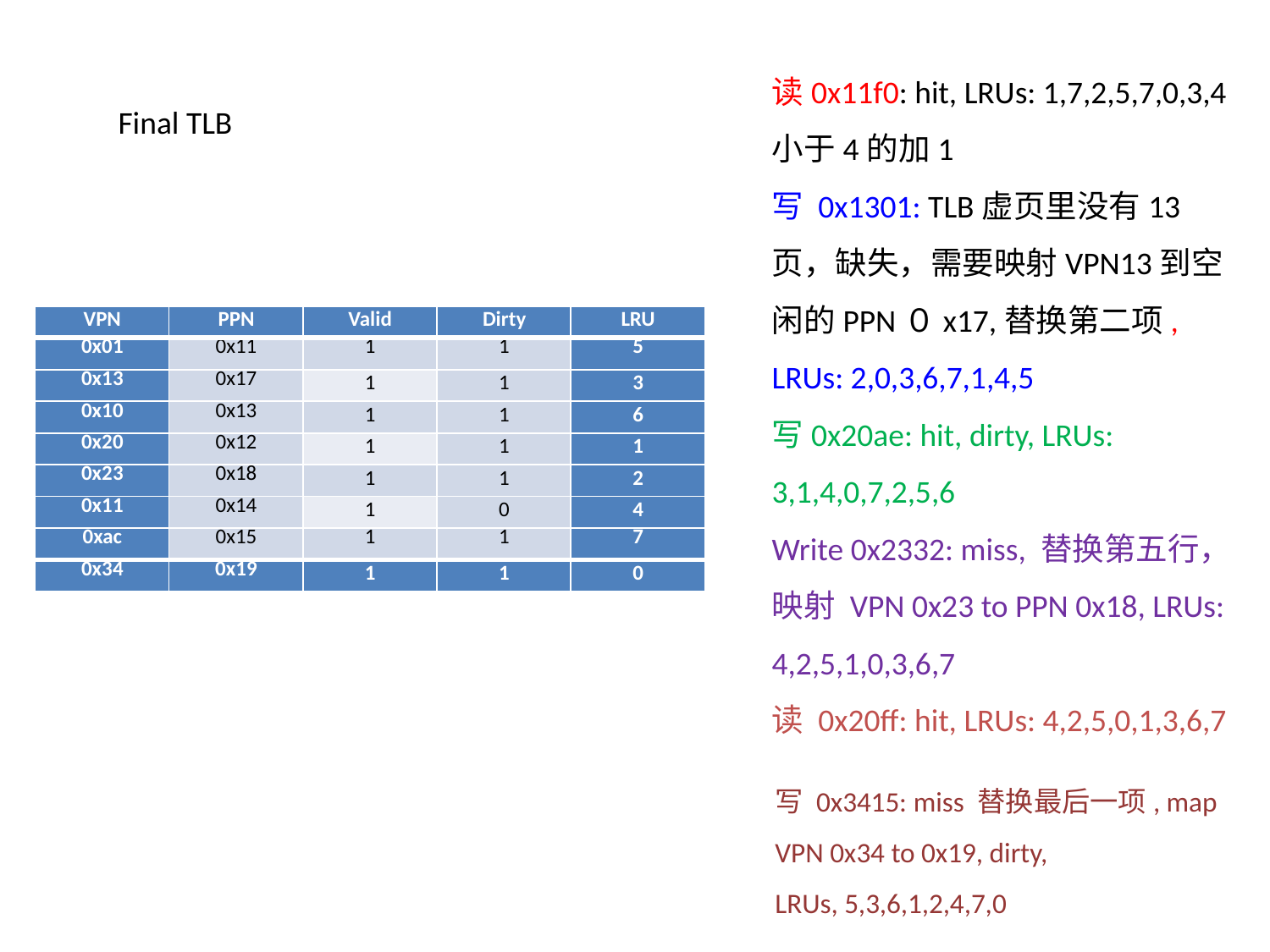

读0x11f0: hit, LRUs: 1,7,2,5,7,0,3,4小于4的加1
写 0x1301: TLB虚页里没有13页，缺失，需要映射VPN13到空闲的PPN０x17,替换第二项, LRUs: 2,0,3,6,7,1,4,5
写0x20ae: hit, dirty, LRUs: 3,1,4,0,7,2,5,6
Write 0x2332: miss, 替换第五行，映射 VPN 0x23 to PPN 0x18, LRUs: 4,2,5,1,0,3,6,7
读 0x20ff: hit, LRUs: 4,2,5,0,1,3,6,7
Final TLB
| VPN | PPN | Valid | Dirty | LRU |
| --- | --- | --- | --- | --- |
| 0x01 | 0x11 | 1 | 1 | 5 |
| 0x13 | 0x17 | 1 | 1 | 3 |
| 0x10 | 0x13 | 1 | 1 | 6 |
| 0x20 | 0x12 | 1 | 1 | 1 |
| 0x23 | 0x18 | 1 | 1 | 2 |
| 0x11 | 0x14 | 1 | 0 | 4 |
| 0xac | 0x15 | 1 | 1 | 7 |
| 0x34 | 0x19 | 1 | 1 | 0 |
写 0x3415: miss 替换最后一项, map VPN 0x34 to 0x19, dirty,
LRUs, 5,3,6,1,2,4,7,0